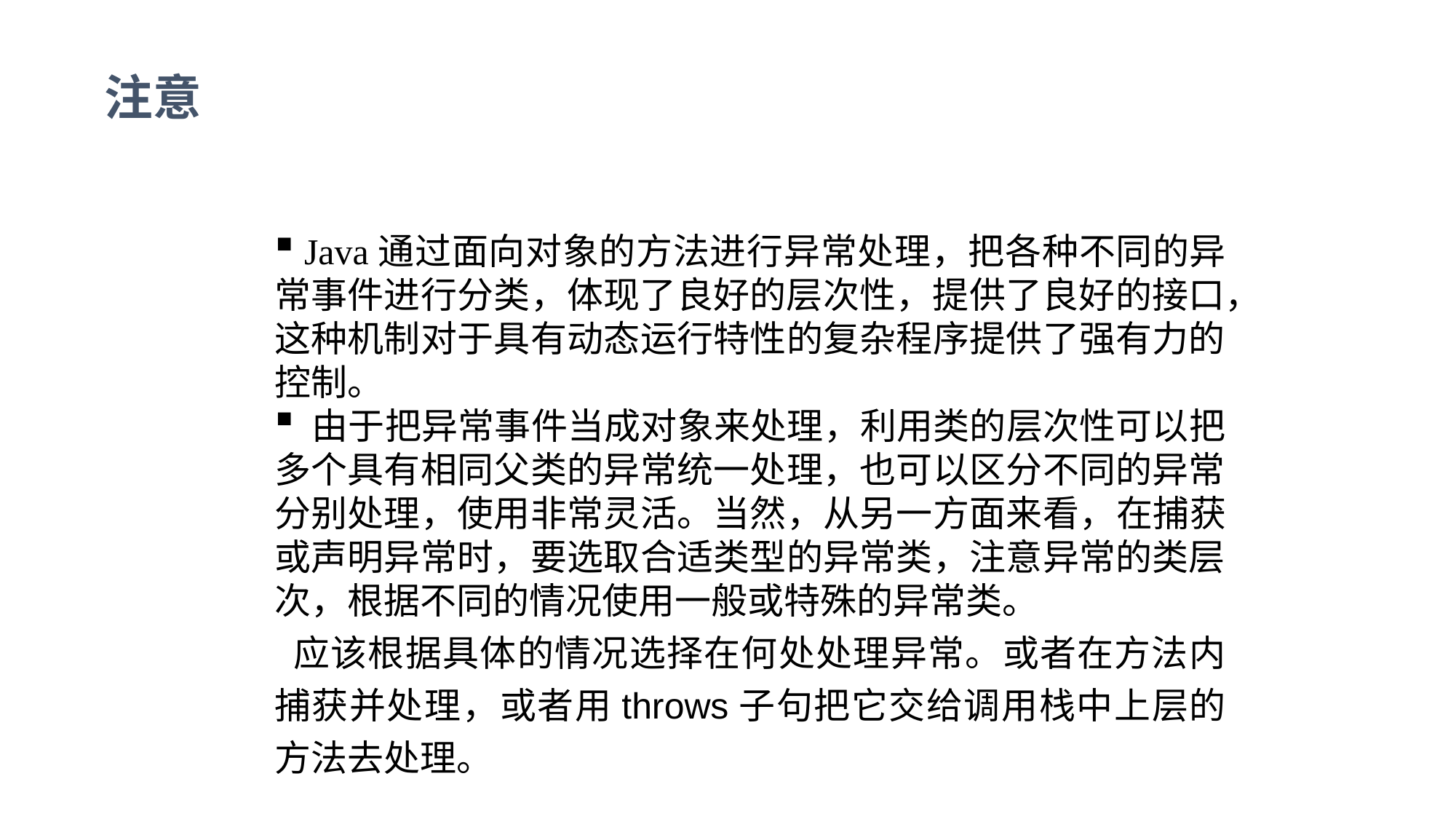

注意
 Java通过面向对象的方法进行异常处理，把各种不同的异常事件进行分类，体现了良好的层次性，提供了良好的接口，这种机制对于具有动态运行特性的复杂程序提供了强有力的控制。
 由于把异常事件当成对象来处理，利用类的层次性可以把多个具有相同父类的异常统一处理，也可以区分不同的异常分别处理，使用非常灵活。当然，从另一方面来看，在捕获或声明异常时，要选取合适类型的异常类，注意异常的类层次，根据不同的情况使用一般或特殊的异常类。
 应该根据具体的情况选择在何处处理异常。或者在方法内捕获并处理，或者用throws子句把它交给调用栈中上层的方法去处理。